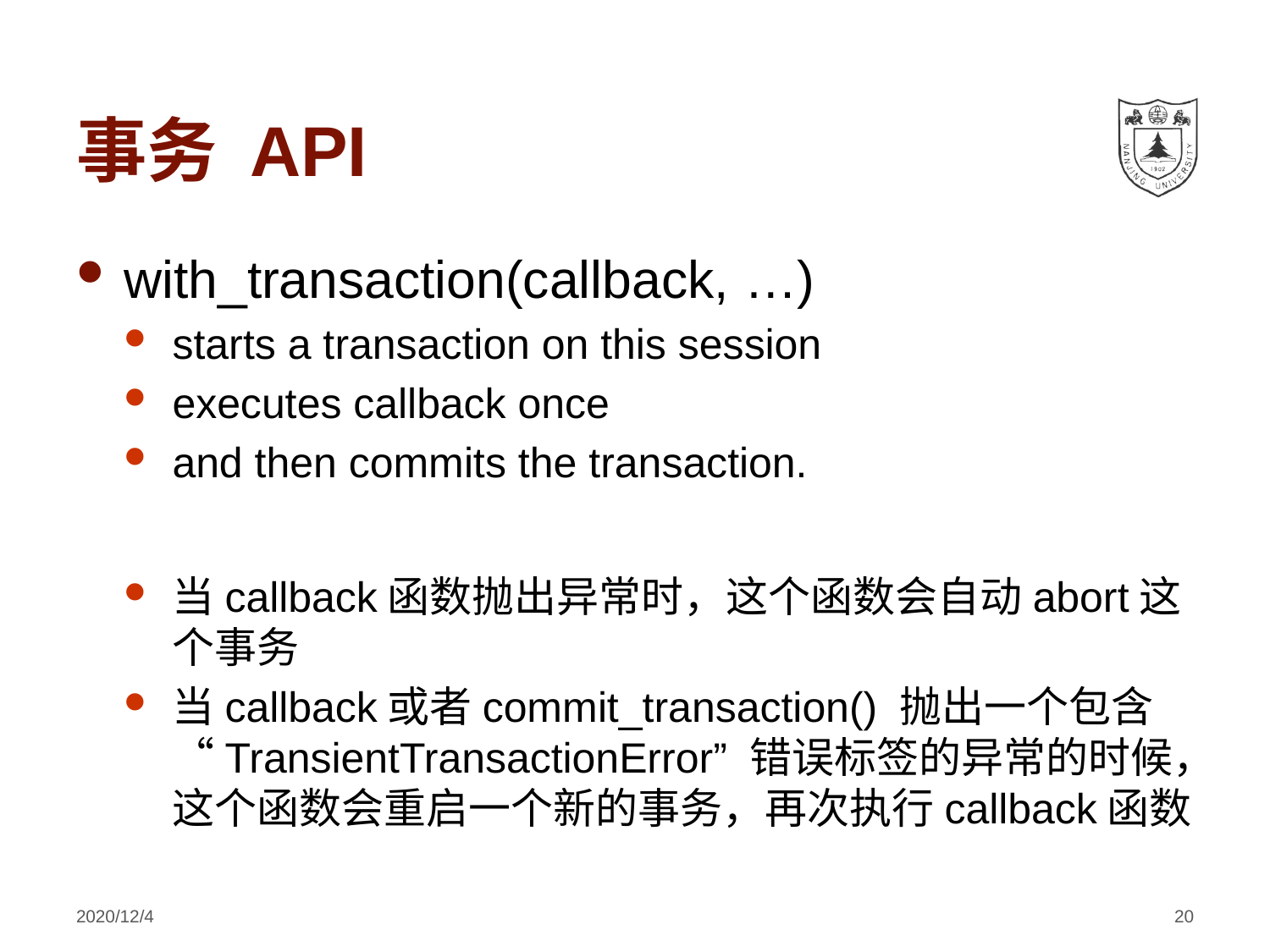

# 事务 API
with_transaction(callback, …)
starts a transaction on this session
executes callback once
and then commits the transaction.

当callback函数抛出异常时，这个函数会自动abort这个事务
当callback或者commit_transaction() 抛出一个包含“TransientTransactionError” 错误标签的异常的时候，这个函数会重启一个新的事务，再次执行callback函数
2020/12/4

20